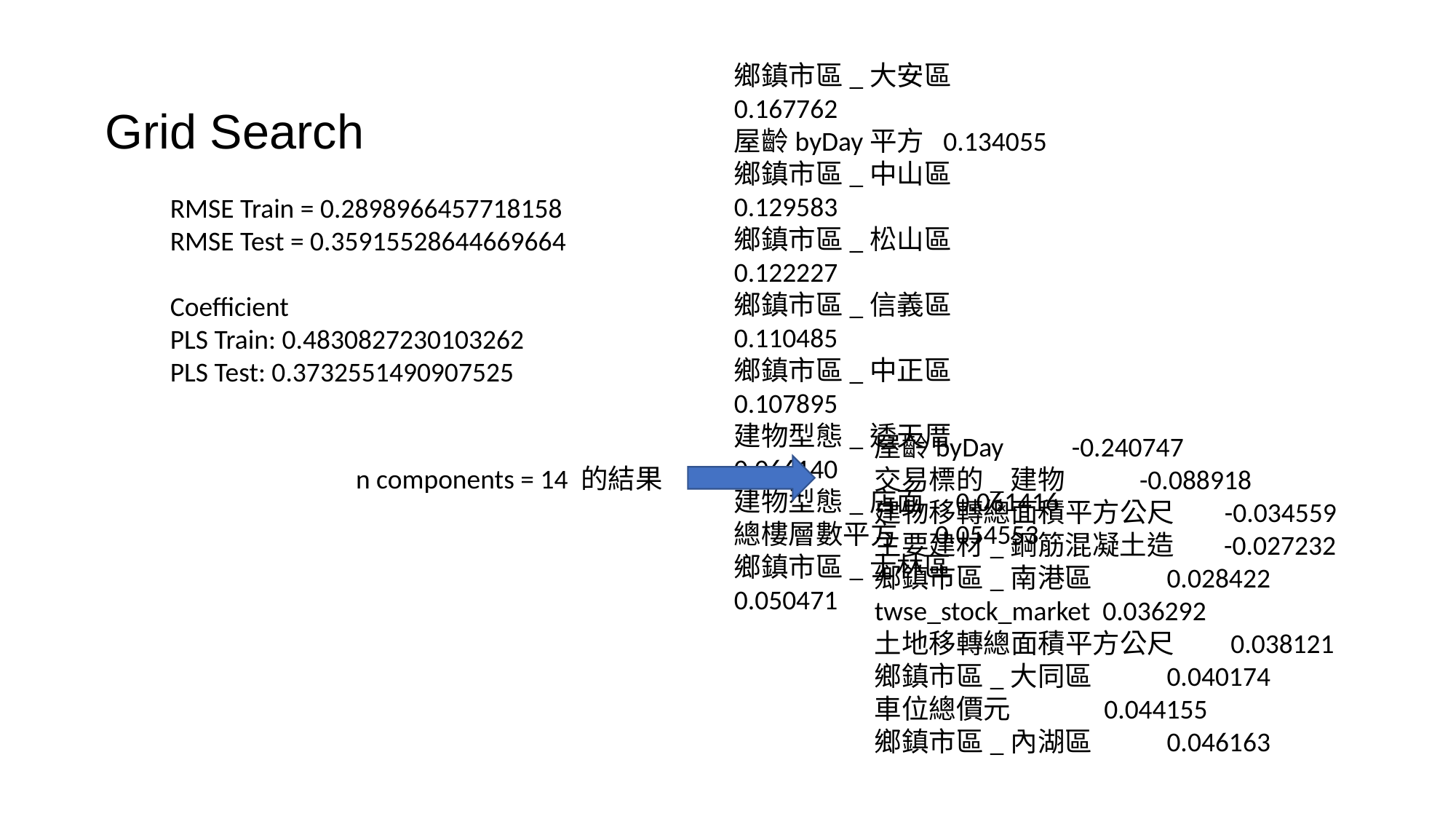

鄉鎮市區_大安區   0.167762
屋齡byDay平方  0.134055
鄉鎮市區_中山區   0.129583
鄉鎮市區_松山區   0.122227
鄉鎮市區_信義區   0.110485
鄉鎮市區_中正區   0.107895
建物型態_透天厝   0.066140
建物型態_店面    0.061416
總樓層數平方     0.054553
鄉鎮市區_士林區   0.050471
Grid Search
RMSE Train = 0.2898966457718158
RMSE Test = 0.35915528644669664

Coefficient
PLS Train: 0.4830827230103262
PLS Test: 0.3732551490907525
屋齡byDay           -0.240747
交易標的_建物           -0.088918
建物移轉總面積平方公尺       -0.034559
主要建材_鋼筋混凝土造       -0.027232
鄉鎮市區_南港區           0.028422
twse_stock_market  0.036292
土地移轉總面積平方公尺        0.038121
鄉鎮市區_大同區           0.040174
車位總價元              0.044155
鄉鎮市區_內湖區           0.046163
n components = 14 的結果